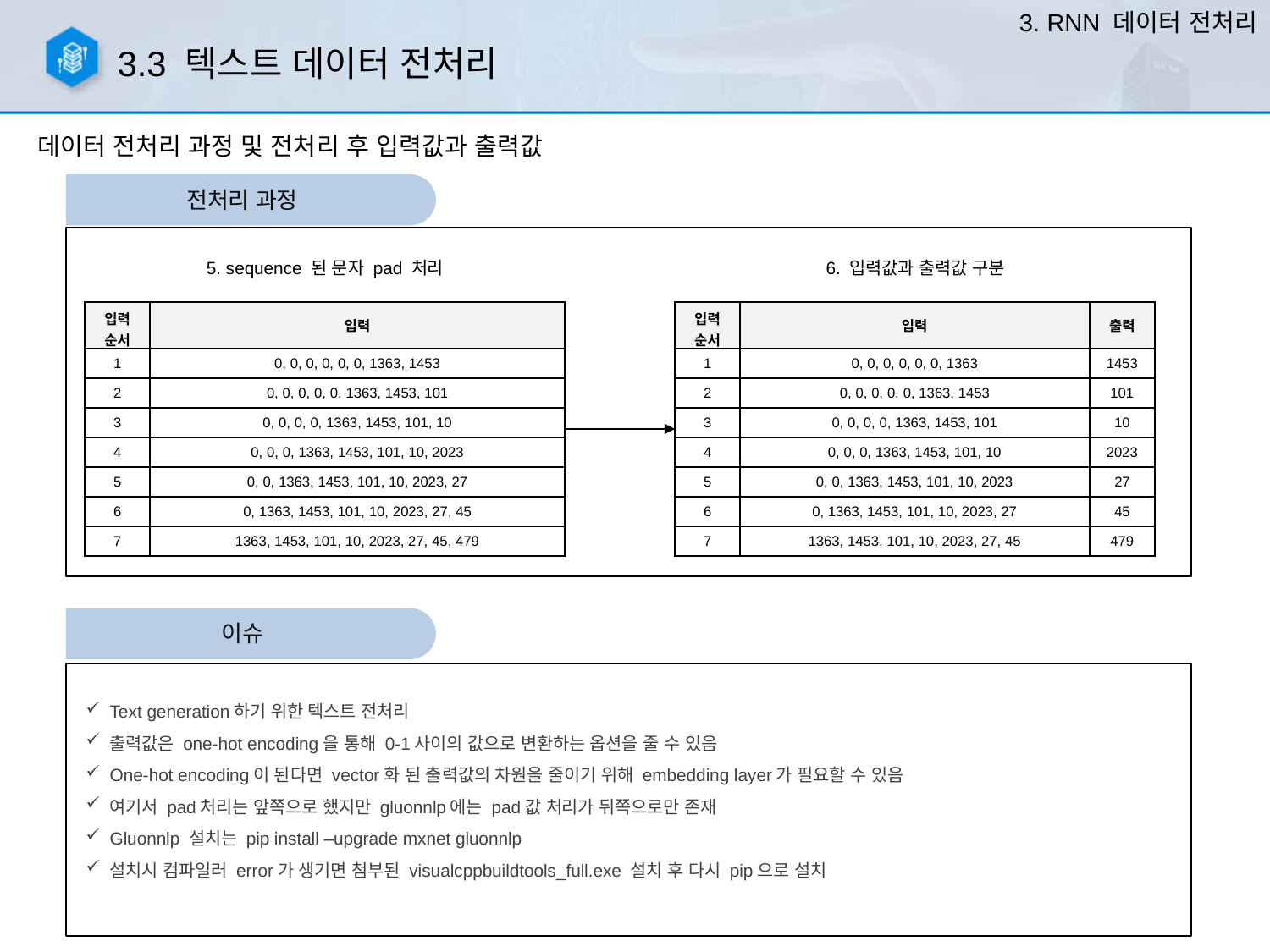

3. RNN 데이터 전처리
3.3 텍스트 데이터 전처리
데이터 전처리 과정 및 전처리 후 입력값과 출력값

전처리 과정

5. sequence 된 문자 pad 처리
6. 입력값과 출력값 구분
| 입력 순서 | 입력 |
| --- | --- |
| 1 | 0, 0, 0, 0, 0, 0, 1363, 1453 |
| 2 | 0, 0, 0, 0, 0, 1363, 1453, 101 |
| 3 | 0, 0, 0, 0, 1363, 1453, 101, 10 |
| 4 | 0, 0, 0, 1363, 1453, 101, 10, 2023 |
| 5 | 0, 0, 1363, 1453, 101, 10, 2023, 27 |
| 6 | 0, 1363, 1453, 101, 10, 2023, 27, 45 |
| 7 | 1363, 1453, 101, 10, 2023, 27, 45, 479 |
| 입력 순서 | 입력 | 출력 |
| --- | --- | --- |
| 1 | 0, 0, 0, 0, 0, 0, 1363 | 1453 |
| 2 | 0, 0, 0, 0, 0, 1363, 1453 | 101 |
| 3 | 0, 0, 0, 0, 1363, 1453, 101 | 10 |
| 4 | 0, 0, 0, 1363, 1453, 101, 10 | 2023 |
| 5 | 0, 0, 1363, 1453, 101, 10, 2023 | 27 |
| 6 | 0, 1363, 1453, 101, 10, 2023, 27 | 45 |
| 7 | 1363, 1453, 101, 10, 2023, 27, 45 | 479 |

이슈

Text generation하기 위한 텍스트 전처리
출력값은 one-hot encoding을 통해 0-1사이의 값으로 변환하는 옵션을 줄 수 있음
One-hot encoding이 된다면 vector화 된 출력값의 차원을 줄이기 위해 embedding layer가 필요할 수 있음
여기서 pad처리는 앞쪽으로 했지만 gluonnlp에는 pad값 처리가 뒤쪽으로만 존재
Gluonnlp 설치는 pip install –upgrade mxnet gluonnlp
설치시 컴파일러 error가 생기면 첨부된 visualcppbuildtools_full.exe 설치 후 다시 pip으로 설치